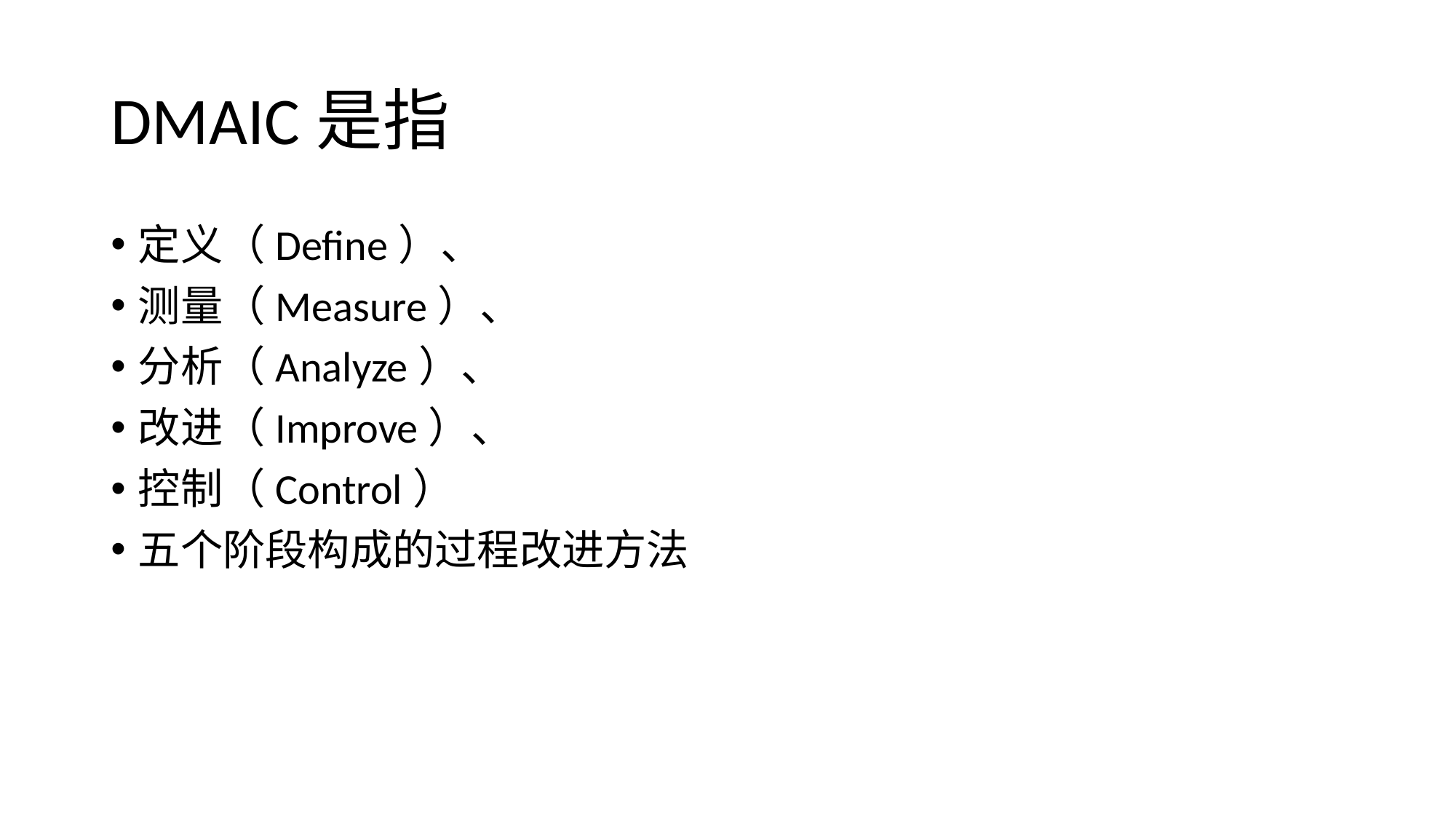

# DMAIC是指
定义（Define）、
测量（Measure）、
分析（Analyze）、
改进（Improve）、
控制（Control）
五个阶段构成的过程改进方法